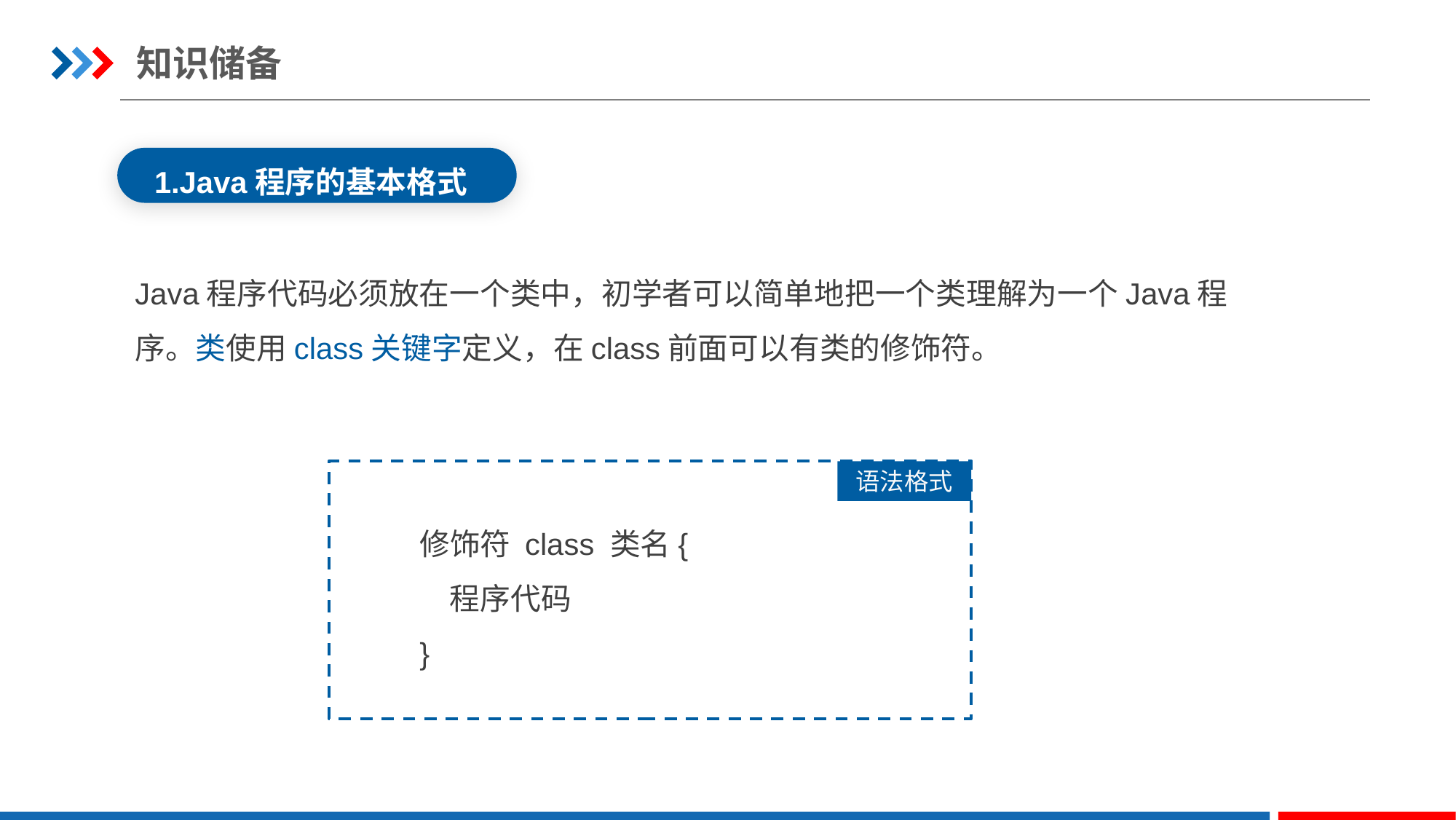

知识储备
1.Java程序的基本格式

Java程序代码必须放在一个类中，初学者可以简单地把一个类理解为一个Java程序。类使用class关键字定义，在class前面可以有类的修饰符。

语法格式
修饰符 class 类名{
	程序代码
}